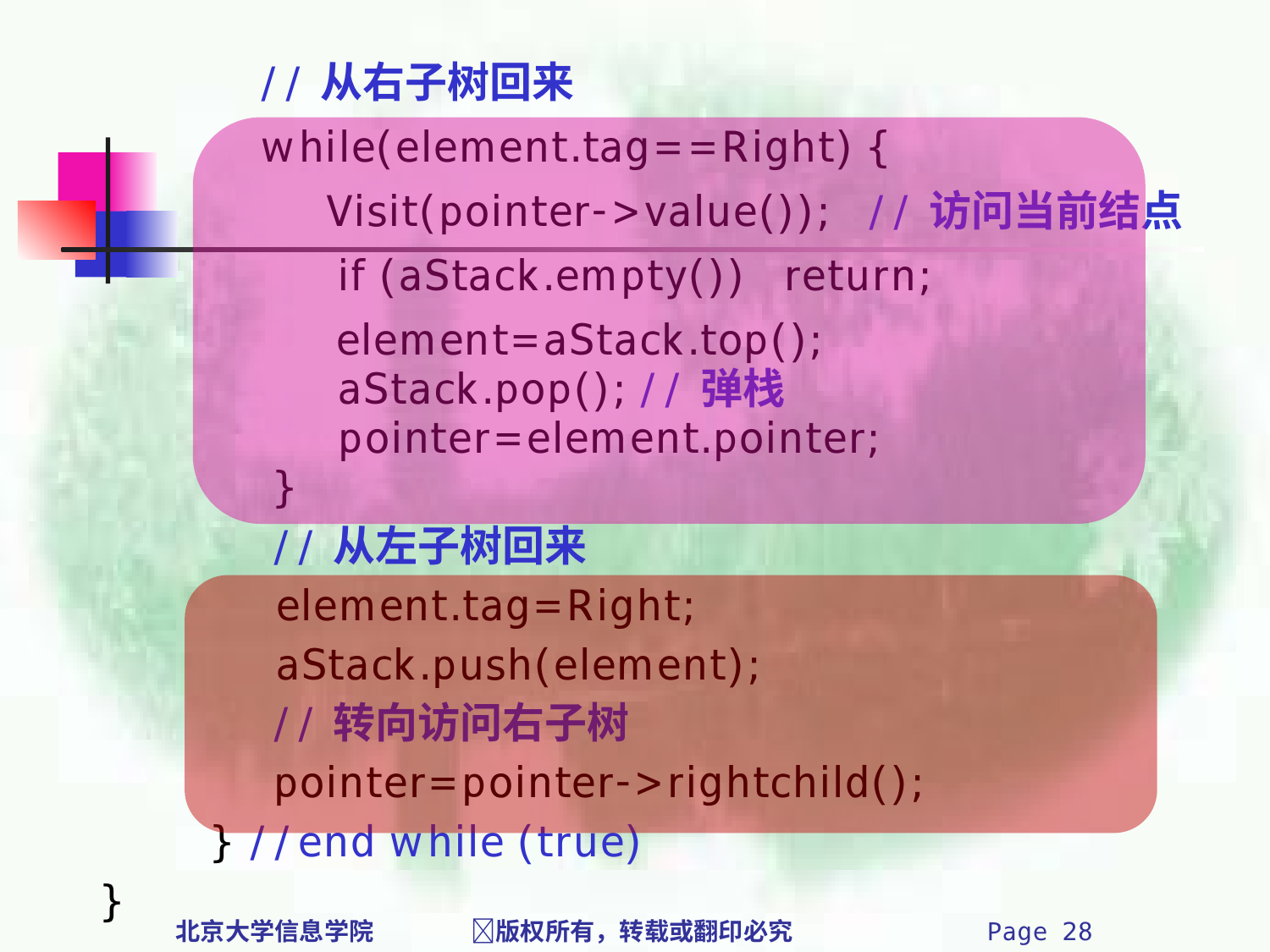

//从右子树回来
	         while(element.tag==Right) {
                  Visit(pointer->value());   //访问当前结点
                   if (aStack.empty())   return;
	               element=aStack.top();
                   aStack.pop(); //弹栈
                   pointer=element.pointer;
	          }
	          //从左子树回来
              element.tag=Right;
              aStack.push(element);
	          //转向访问右子树
	          pointer=pointer->rightchild();
	     } //end while (true)
}

北京大学信息学院                 ©版权所有，转载或翻印必究                                 Page  28